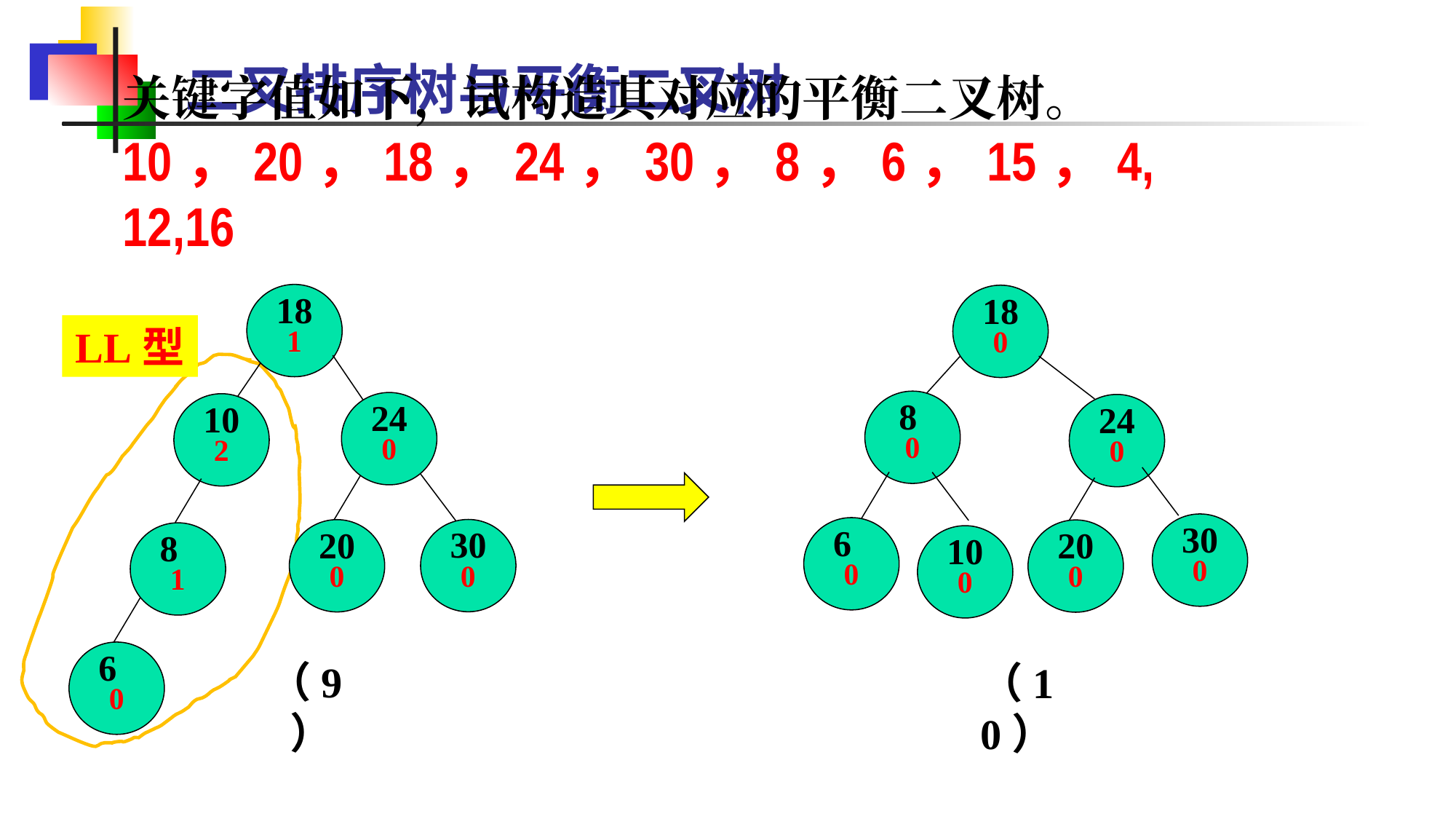

二叉排序树与平衡二叉树
关键字值如下，试构造其对应的平衡二叉树。
10，20，18，24，30，8，6，15，4, 12,16
18 1

10 2

24 0
（9）

20 0
30 0

8   1
18 0

8  0

24 0
（10）

30 0
20 0

6   0

10 0
LL型

6   0